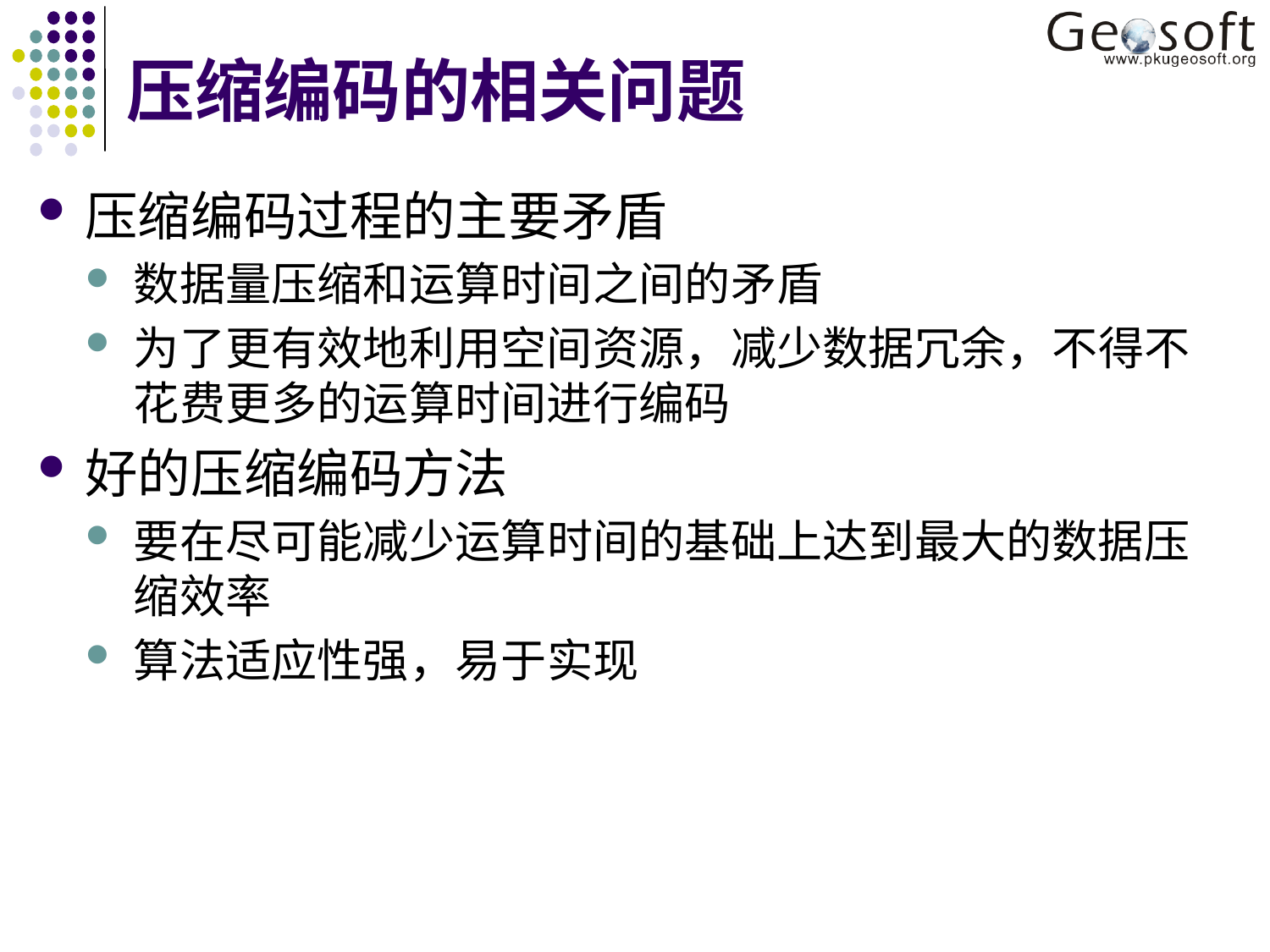

# 压缩编码的相关问题
压缩编码过程的主要矛盾
数据量压缩和运算时间之间的矛盾
为了更有效地利用空间资源，减少数据冗余，不得不花费更多的运算时间进行编码
好的压缩编码方法
要在尽可能减少运算时间的基础上达到最大的数据压缩效率
算法适应性强，易于实现